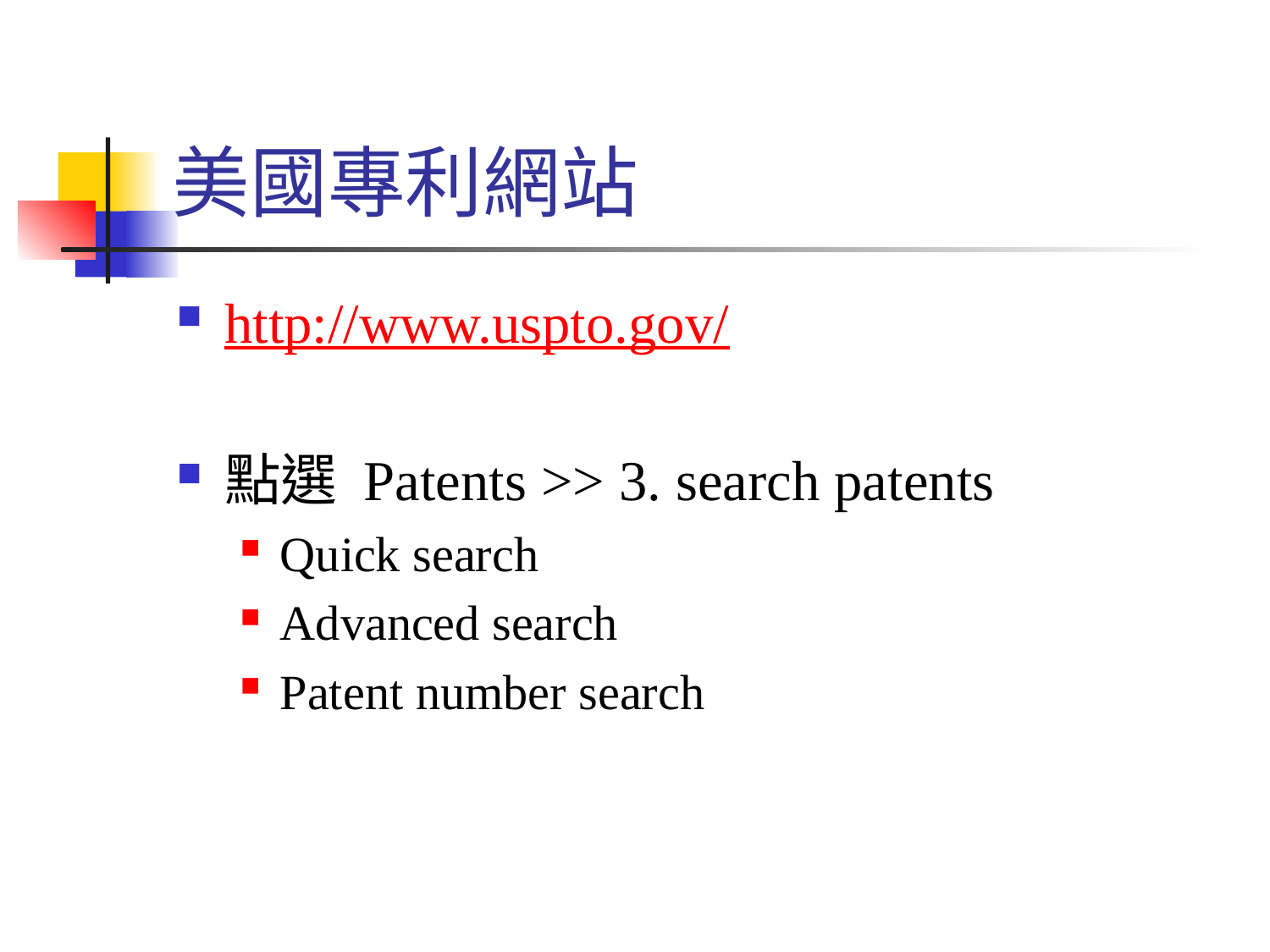

# 美國專利網站
http://www.uspto.gov/

點選 Patents >> 3. search patents
Quick search
Advanced search
Patent number search